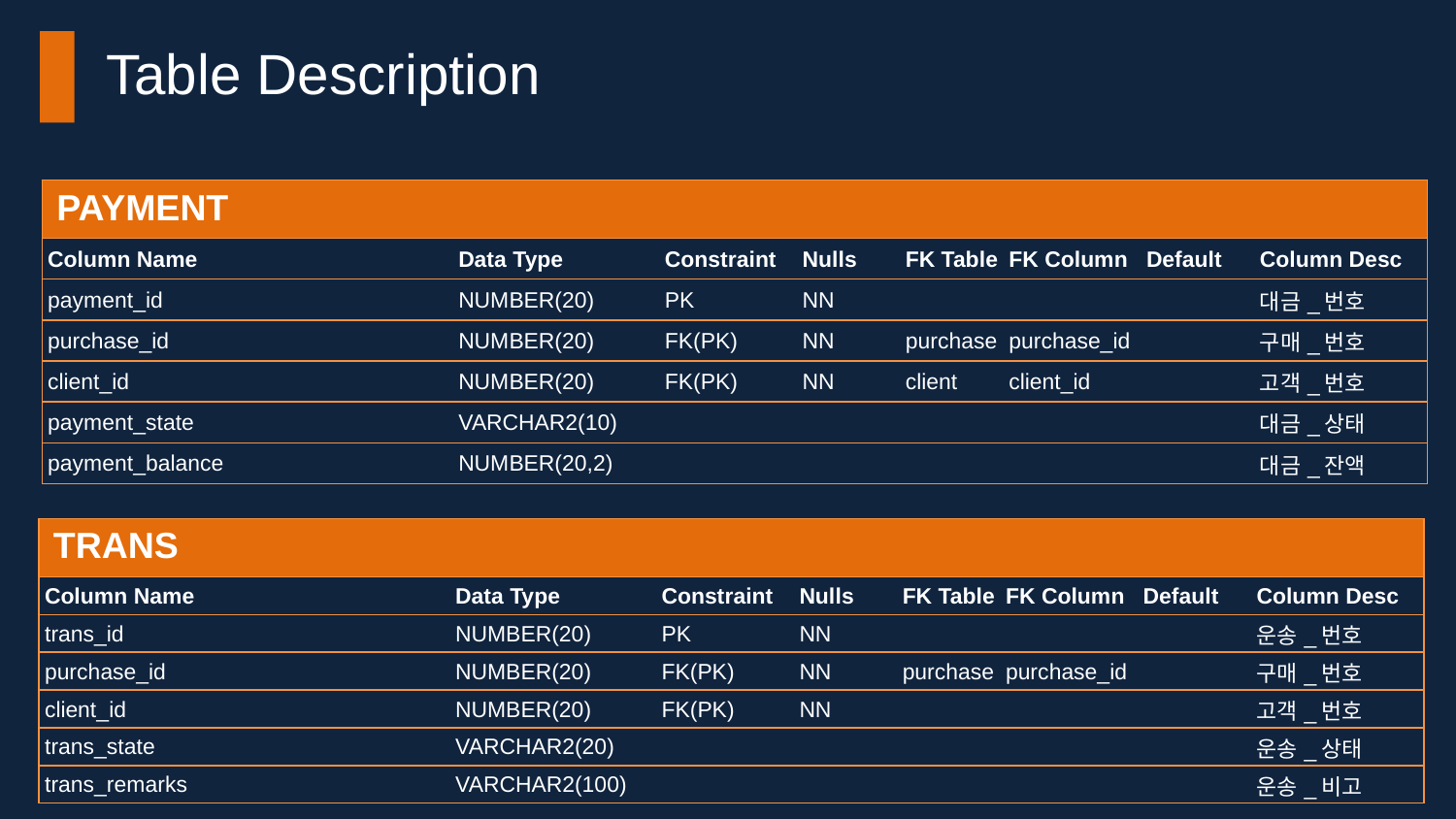

Table Description
| PAYMENT |  |  |  |  |  |  |  |
| --- | --- | --- | --- | --- | --- | --- | --- |
| Column Name | Data Type | Constraint | Nulls | FK Table | FK Column | Default | Column Desc |
| payment\_id | NUMBER(20) | PK | NN |  |  |  | 대금\_번호 |
| purchase\_id | NUMBER(20) | FK(PK) | NN | purchase | purchase\_id |  | 구매\_번호 |
| client\_id | NUMBER(20) | FK(PK) | NN | client | client\_id |  | 고객\_번호 |
| payment\_state | VARCHAR2(10) |  |  |  |  |  | 대금\_상태 |
| payment\_balance | NUMBER(20,2) |  |  |  |  |  | 대금\_잔액 |
| TRANS |  |  |  |  |  |  |  |
| --- | --- | --- | --- | --- | --- | --- | --- |
| Column Name | Data Type | Constraint | Nulls | FK Table | FK Column | Default | Column Desc |
| trans\_id | NUMBER(20) | PK | NN |  |  |  | 운송\_번호 |
| purchase\_id | NUMBER(20) | FK(PK) | NN | purchase | purchase\_id |  | 구매\_번호 |
| client\_id | NUMBER(20) | FK(PK) | NN |  |  |  | 고객\_번호 |
| trans\_state | VARCHAR2(20) |  |  |  |  |  | 운송\_상태 |
| trans\_remarks | VARCHAR2(100) |  |  |  |  |  | 운송\_비고 |